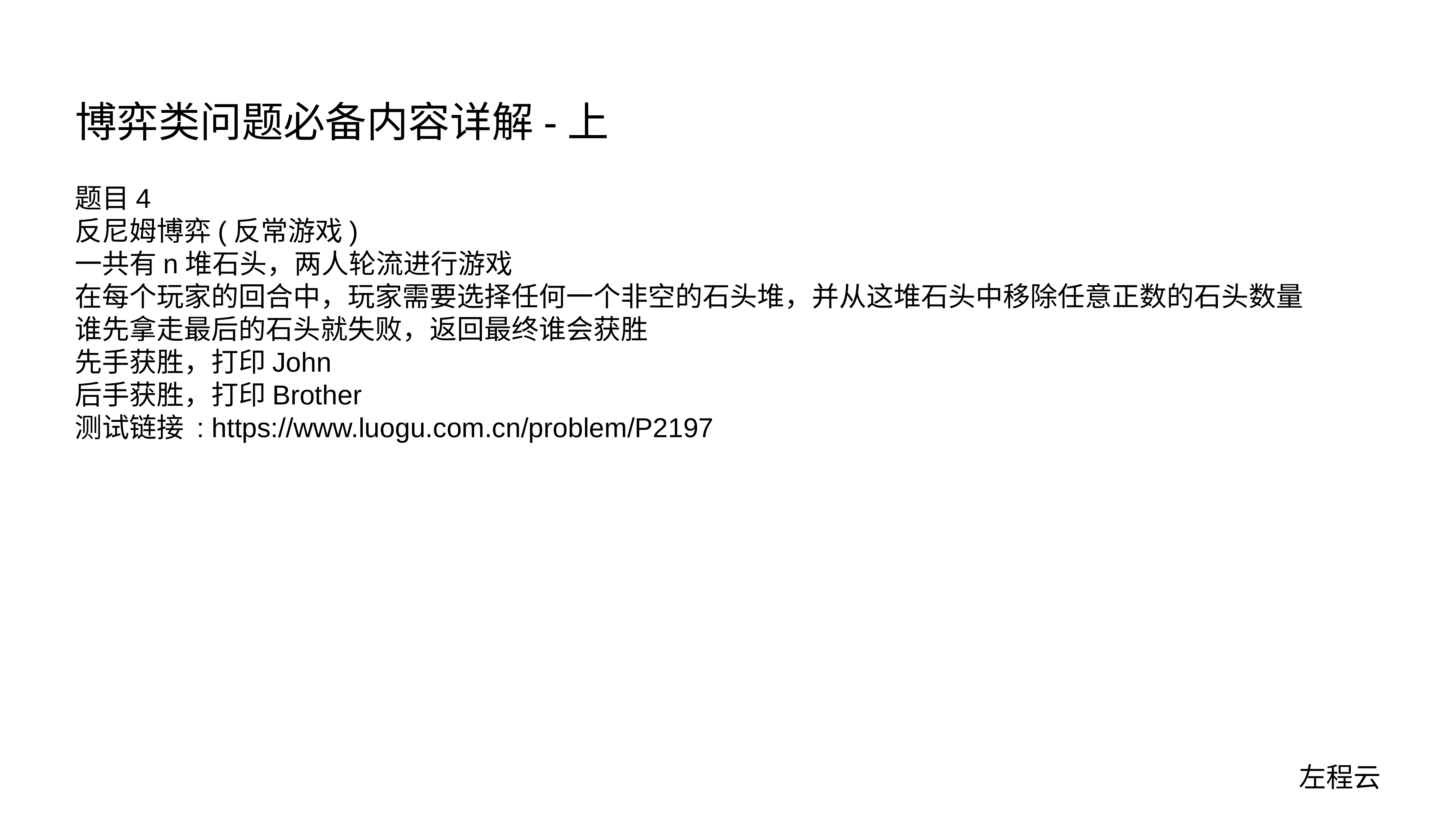

# 博弈类问题必备内容详解-上
题目4
反尼姆博弈(反常游戏)
一共有n堆石头，两人轮流进行游戏
在每个玩家的回合中，玩家需要选择任何一个非空的石头堆，并从这堆石头中移除任意正数的石头数量
谁先拿走最后的石头就失败，返回最终谁会获胜
先手获胜，打印John
后手获胜，打印Brother
测试链接 : https://www.luogu.com.cn/problem/P2197
左程云